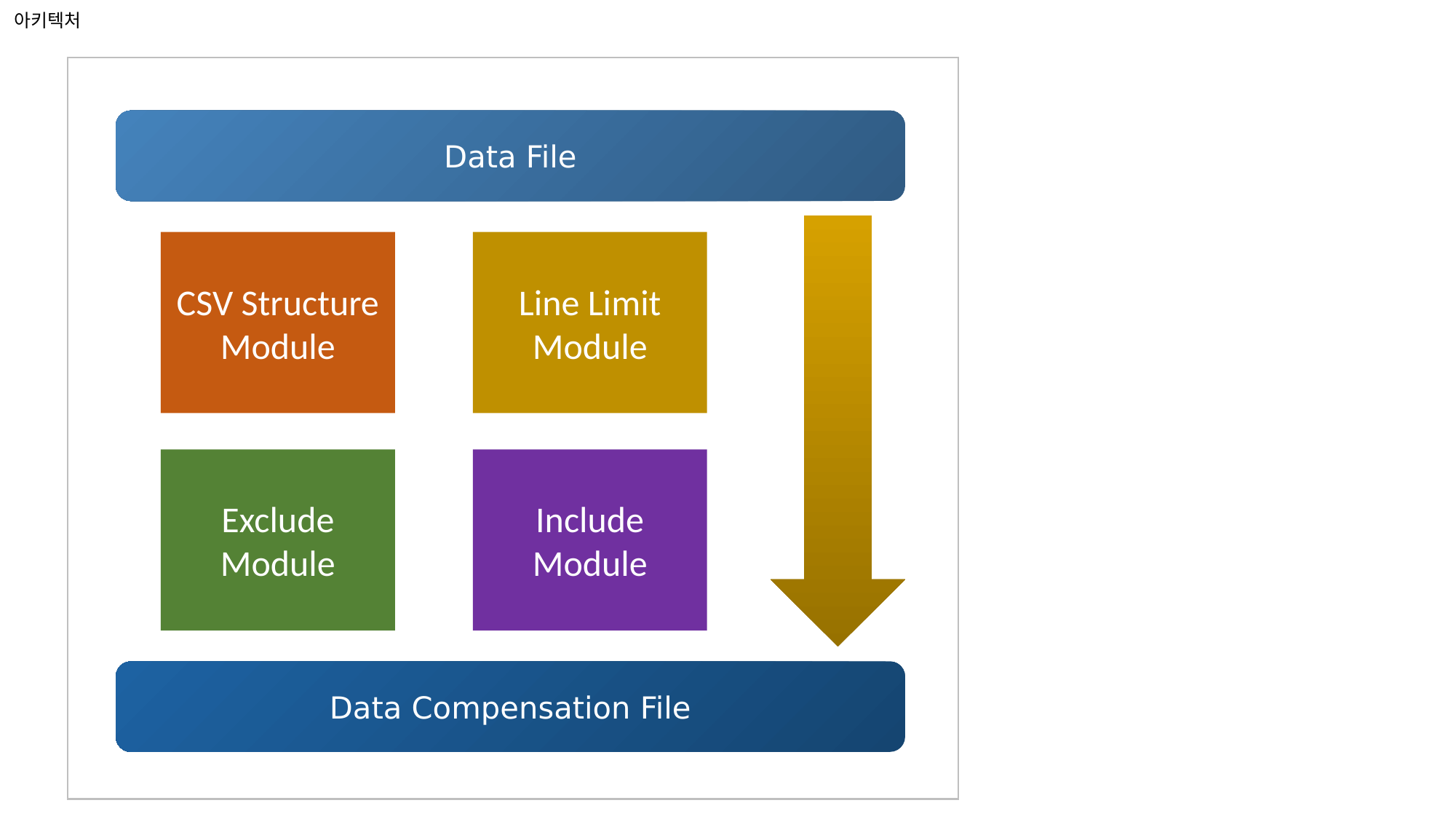

아키텍처

Data File

CSV Structure
Module
Line Limit
Module
Exclude
Module
Include
Module
Data Compensation File